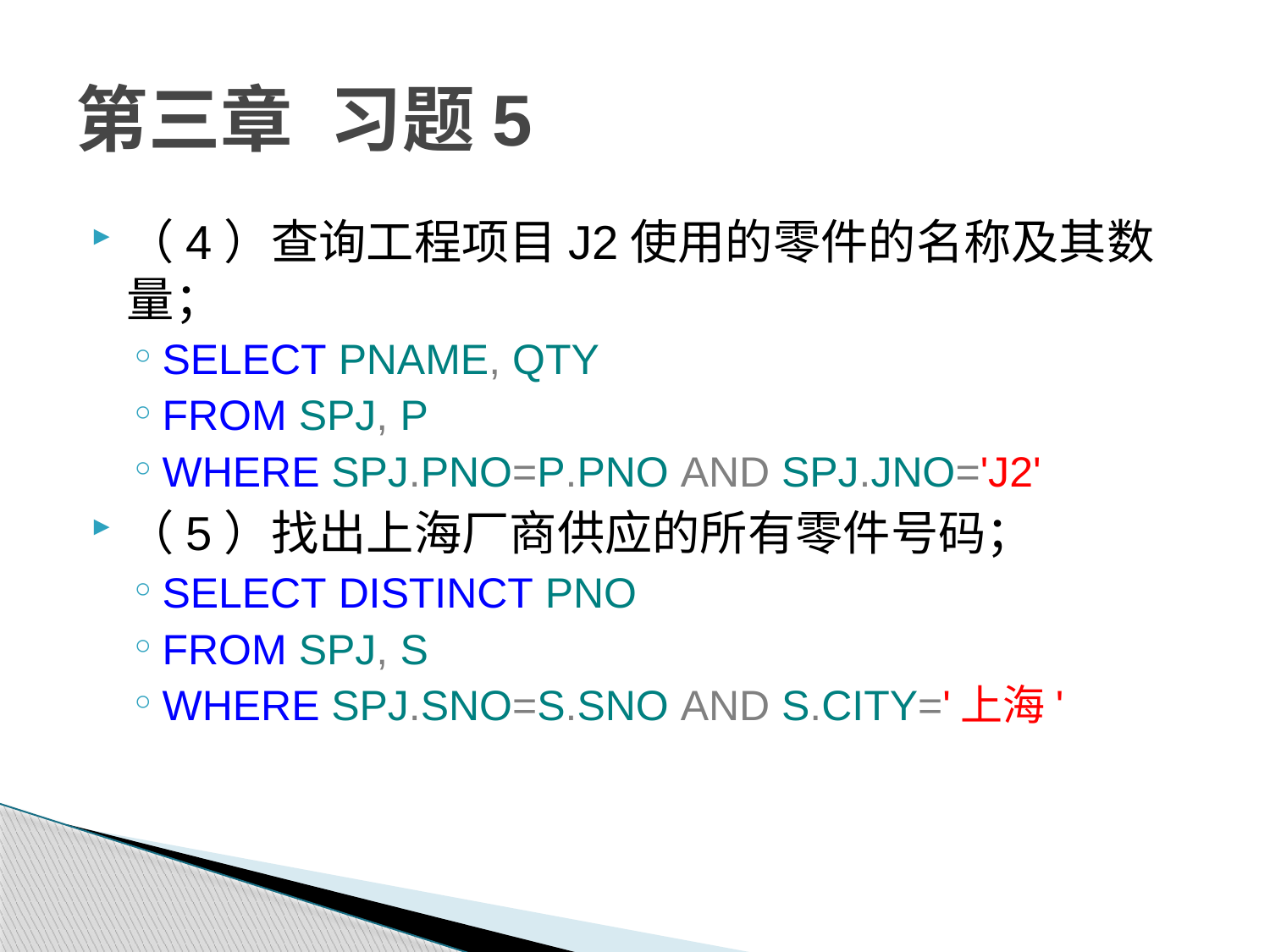

# 第三章	习题5
（4）查询工程项目J2使用的零件的名称及其数量；
SELECT PNAME, QTY
FROM SPJ, P
WHERE SPJ.PNO=P.PNO AND SPJ.JNO='J2'
（5）找出上海厂商供应的所有零件号码；
SELECT DISTINCT PNO
FROM SPJ, S
WHERE SPJ.SNO=S.SNO AND S.CITY='上海'